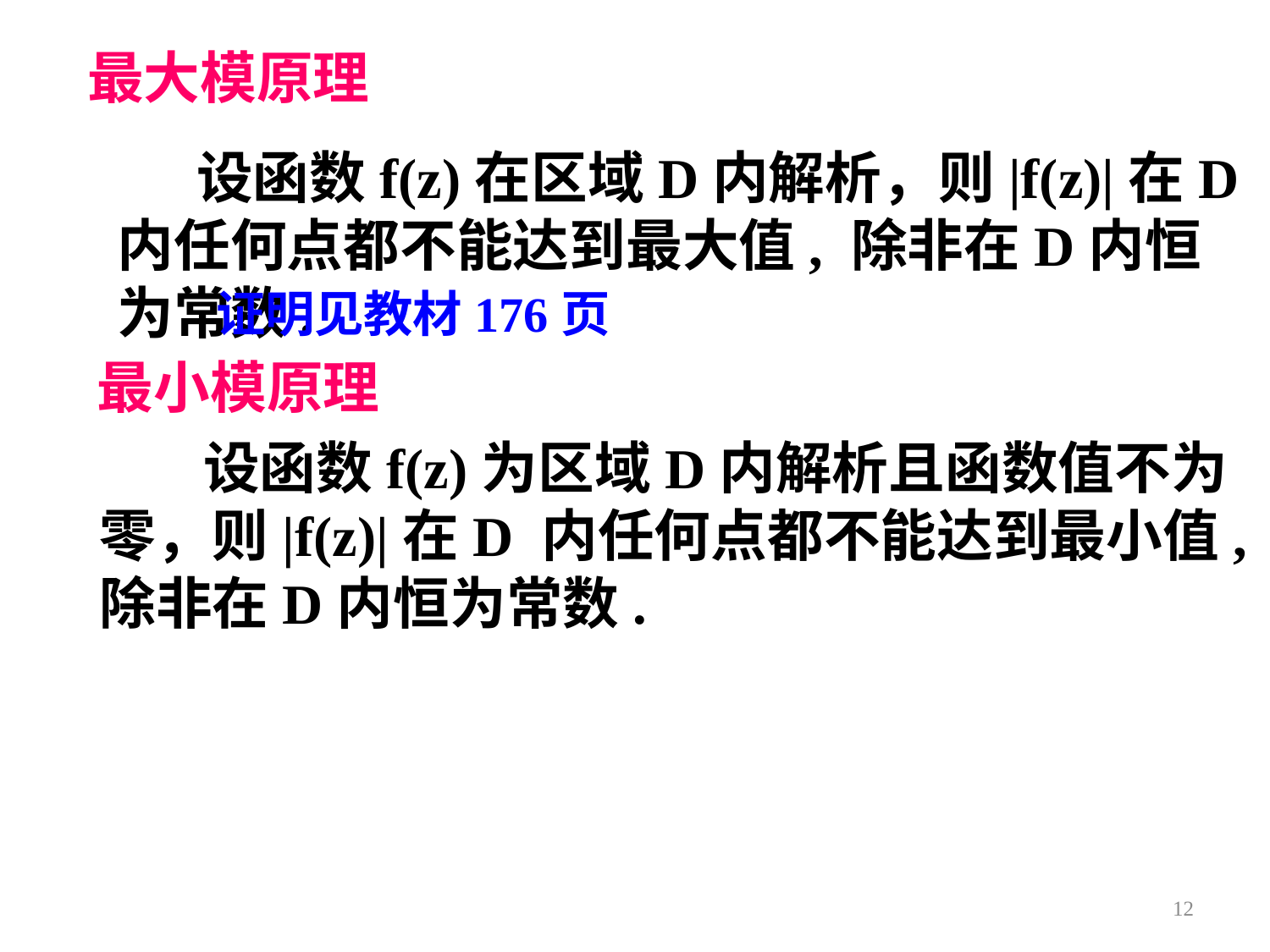

最大模原理
      设函数f(z)在区域D内解析，则|f(z)|在D 内任何点都不能达到最大值, 除非在D内恒为常数.
证明见教材176页
最小模原理
       设函数f(z)为区域D内解析且函数值不为零，则|f(z)|在D 内任何点都不能达到最小值, 除非在D内恒为常数.
12